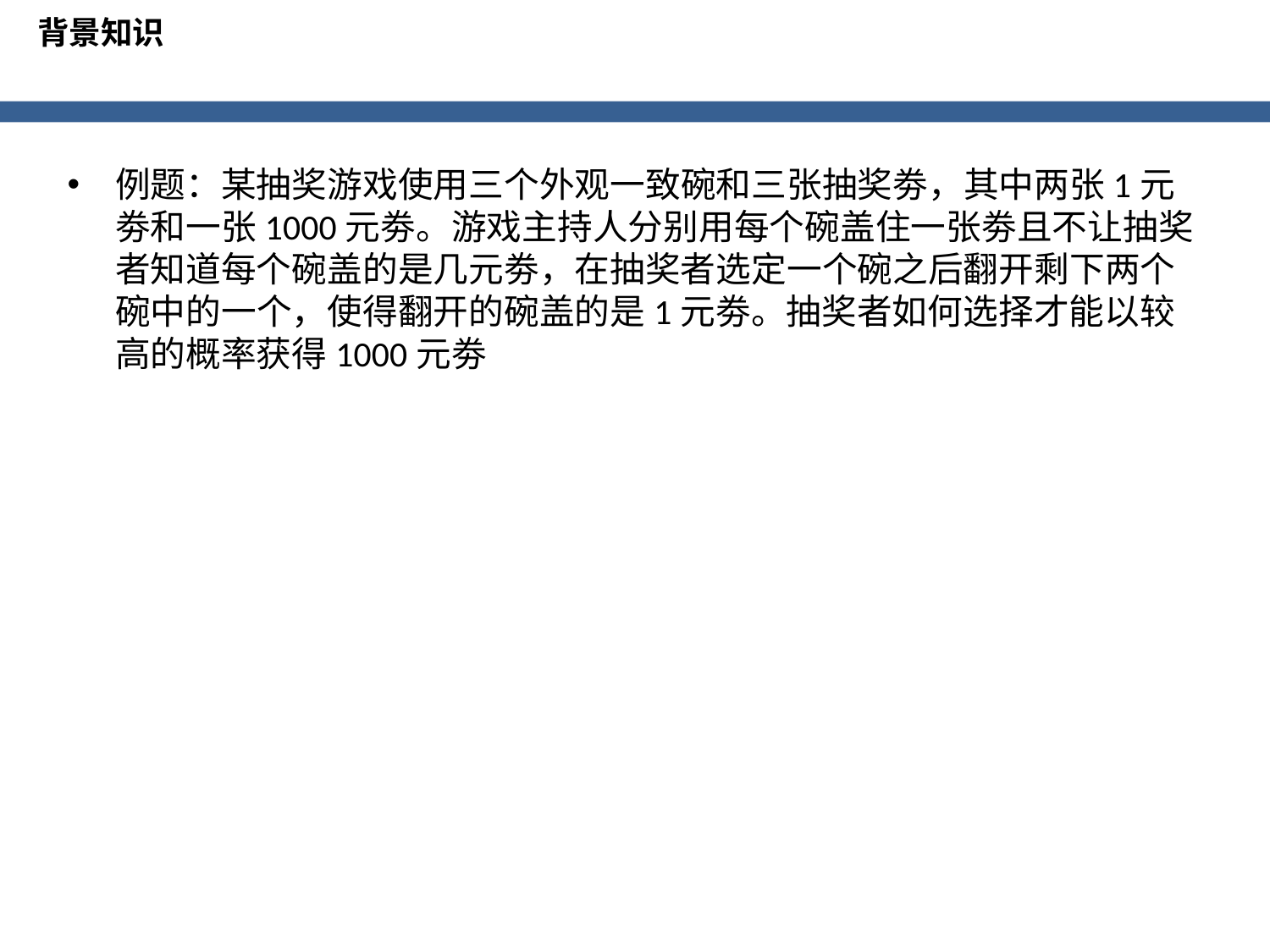

背景知识
例题：某抽奖游戏使用三个外观一致碗和三张抽奖劵，其中两张1元劵和一张1000元劵。游戏主持人分别用每个碗盖住一张劵且不让抽奖者知道每个碗盖的是几元劵，在抽奖者选定一个碗之后翻开剩下两个碗中的一个，使得翻开的碗盖的是1元劵。抽奖者如何选择才能以较高的概率获得1000元劵